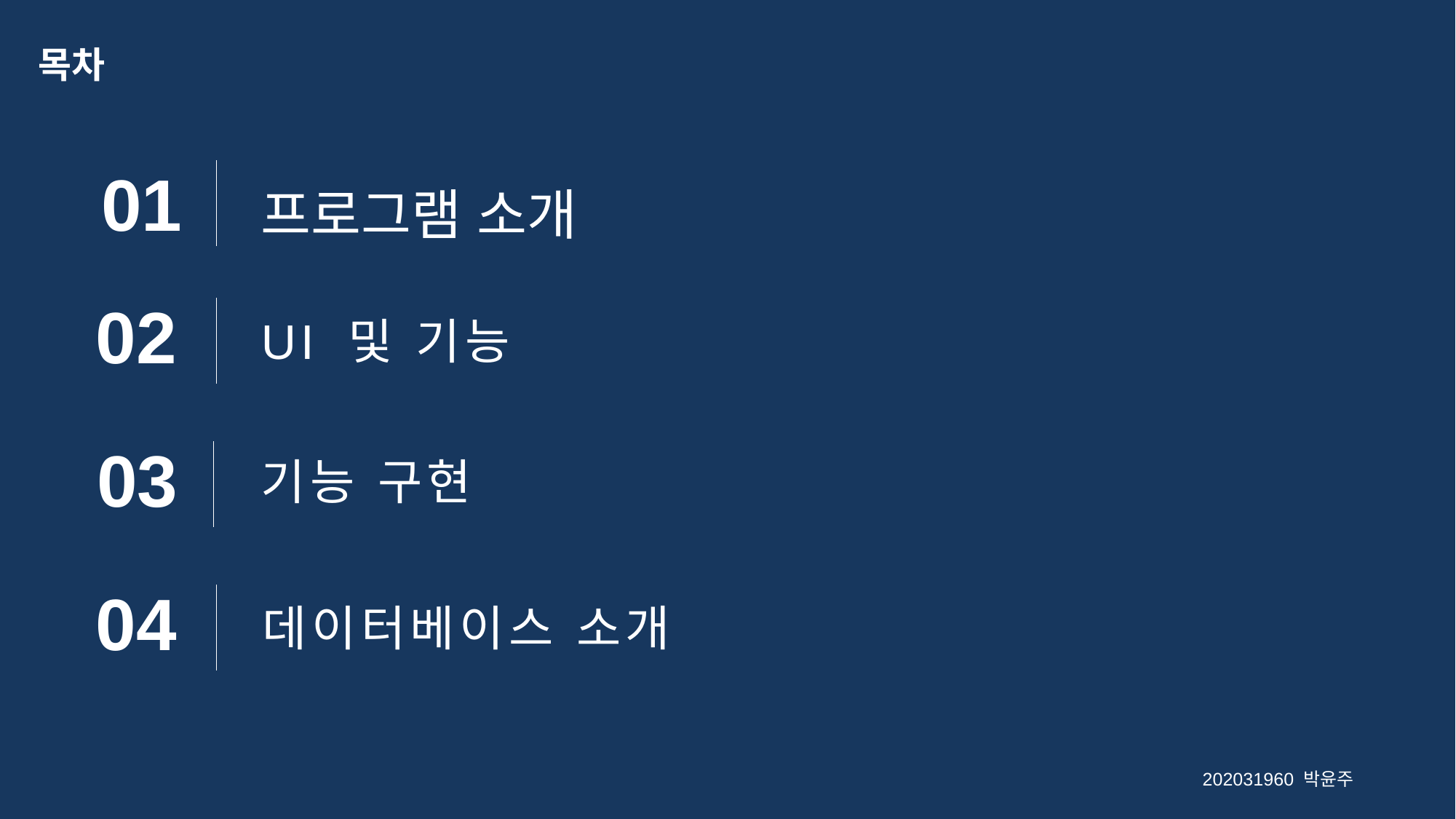

목차
01
프로그램 소개

02
UI 및 기능
03
기능 구현
04
데이터베이스 소개
202031960 박윤주